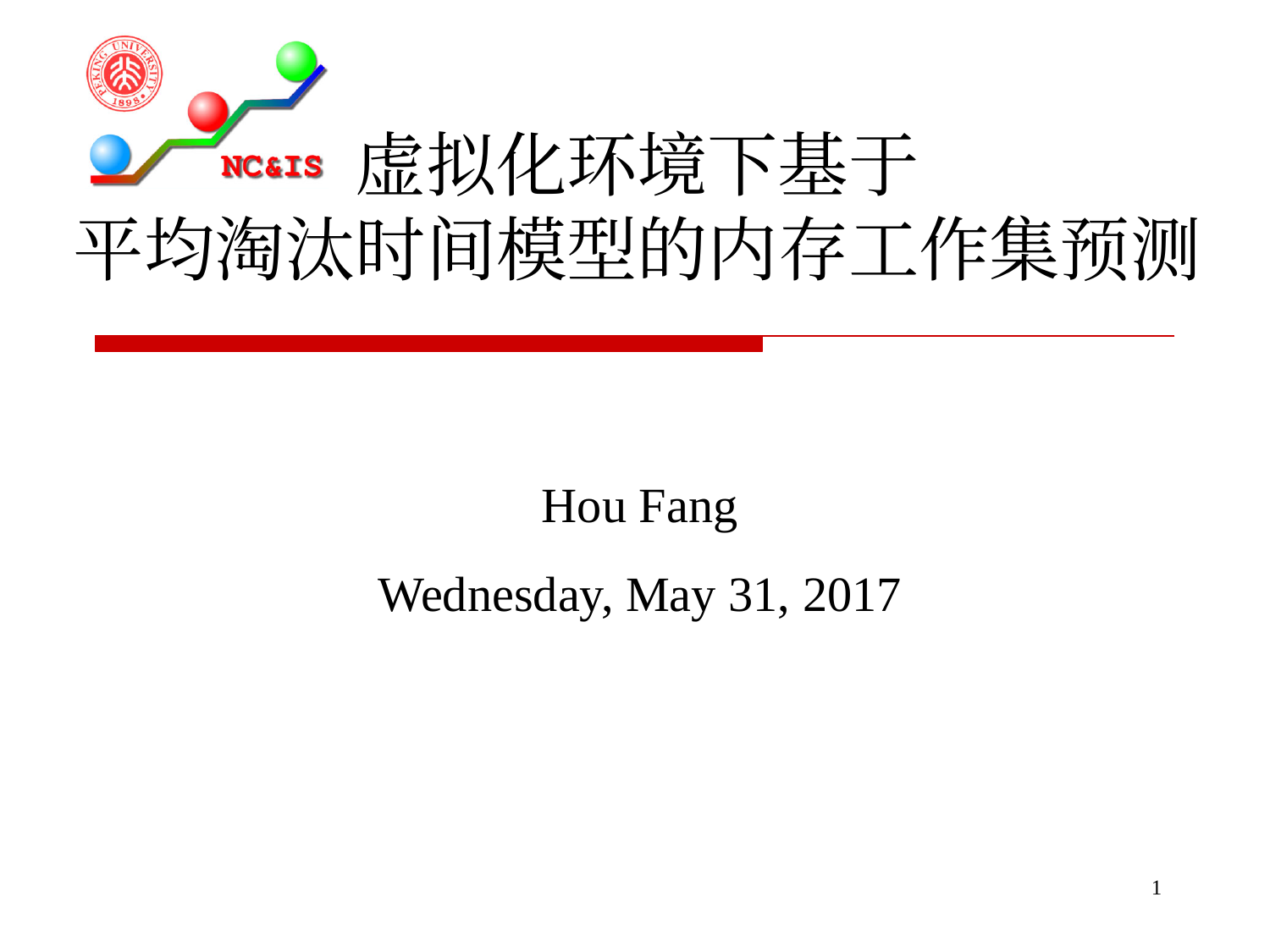

虚拟化环境下基于
平均淘汰时间模型的内存工作集预测

Hou Fang
Wednesday, May 31, 2017
1